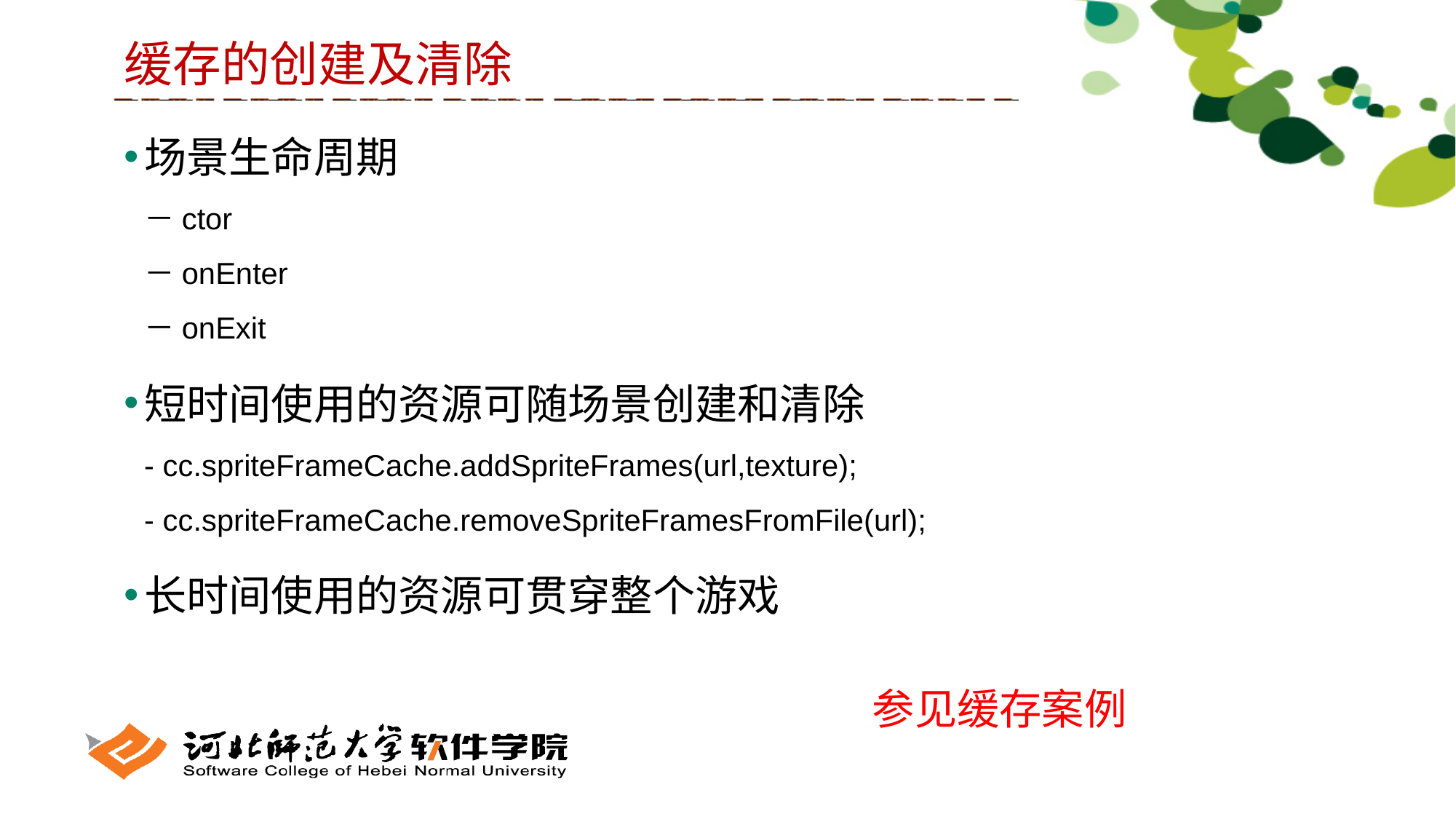

缓存的创建及清除

场景生命周期
－ctor
－onEnter
－onExit
短时间使用的资源可随场景创建和清除
- cc.spriteFrameCache.addSpriteFrames(url,texture);
- cc.spriteFrameCache.removeSpriteFramesFromFile(url);
长时间使用的资源可贯穿整个游戏

参见缓存案例